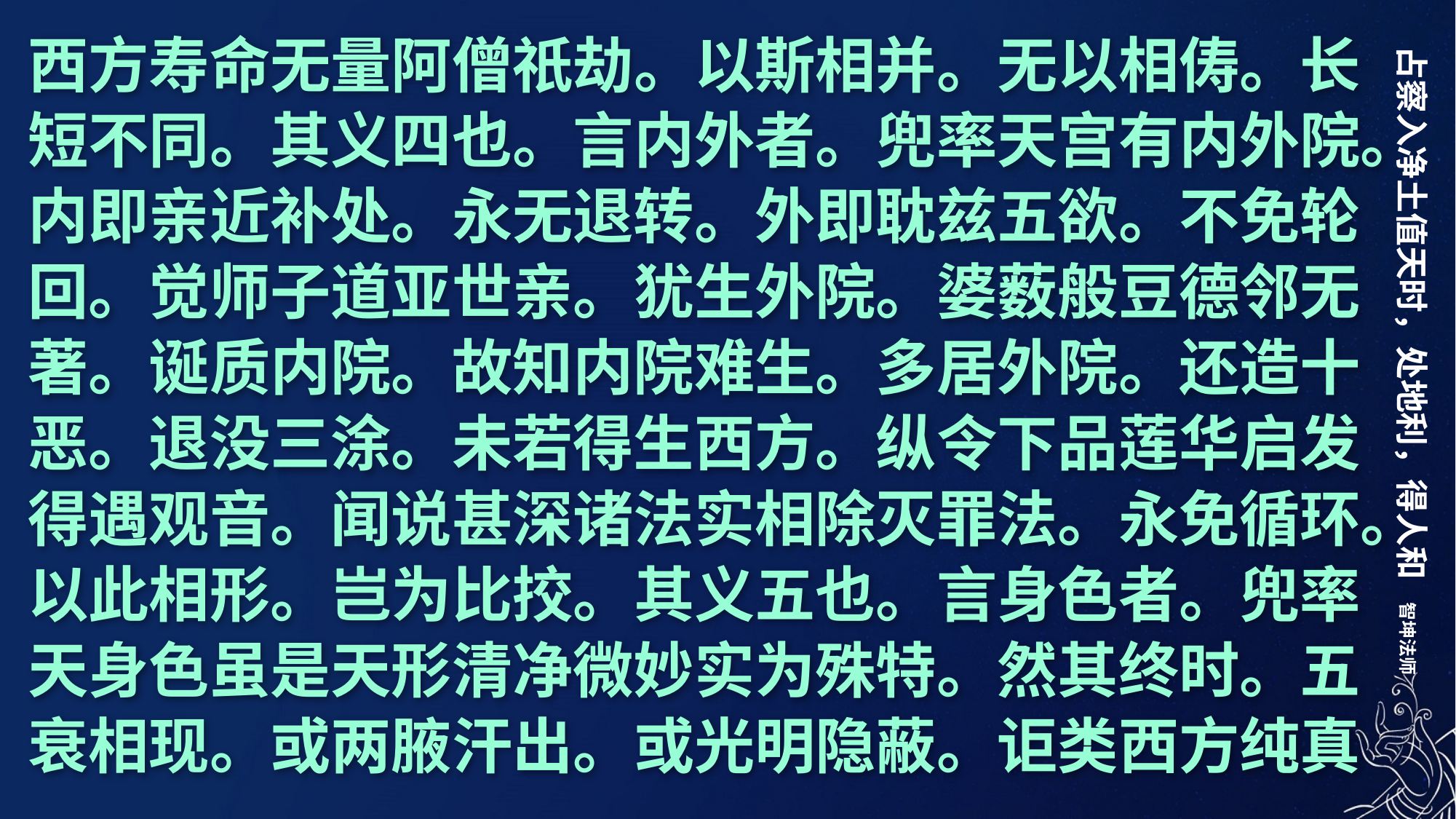

西方寿命无量阿僧祇劫。以斯相并。无以相俦。长短不同。其义四也。言内外者。兜率天宫有内外院。内即亲近补处。永无退转。外即耽兹五欲。不免轮回。觉师子道亚世亲。犹生外院。婆薮般豆德邻无著。诞质内院。故知内院难生。多居外院。还造十恶。退没三涂。未若得生西方。纵令下品莲华启发得遇观音。闻说甚深诸法实相除灭罪法。永免循环。以此相形。岂为比挍。其义五也。言身色者。兜率天身色虽是天形清净微妙实为殊特。然其终时。五衰相现。或两腋汗出。或光明隐蔽。讵类西方纯真